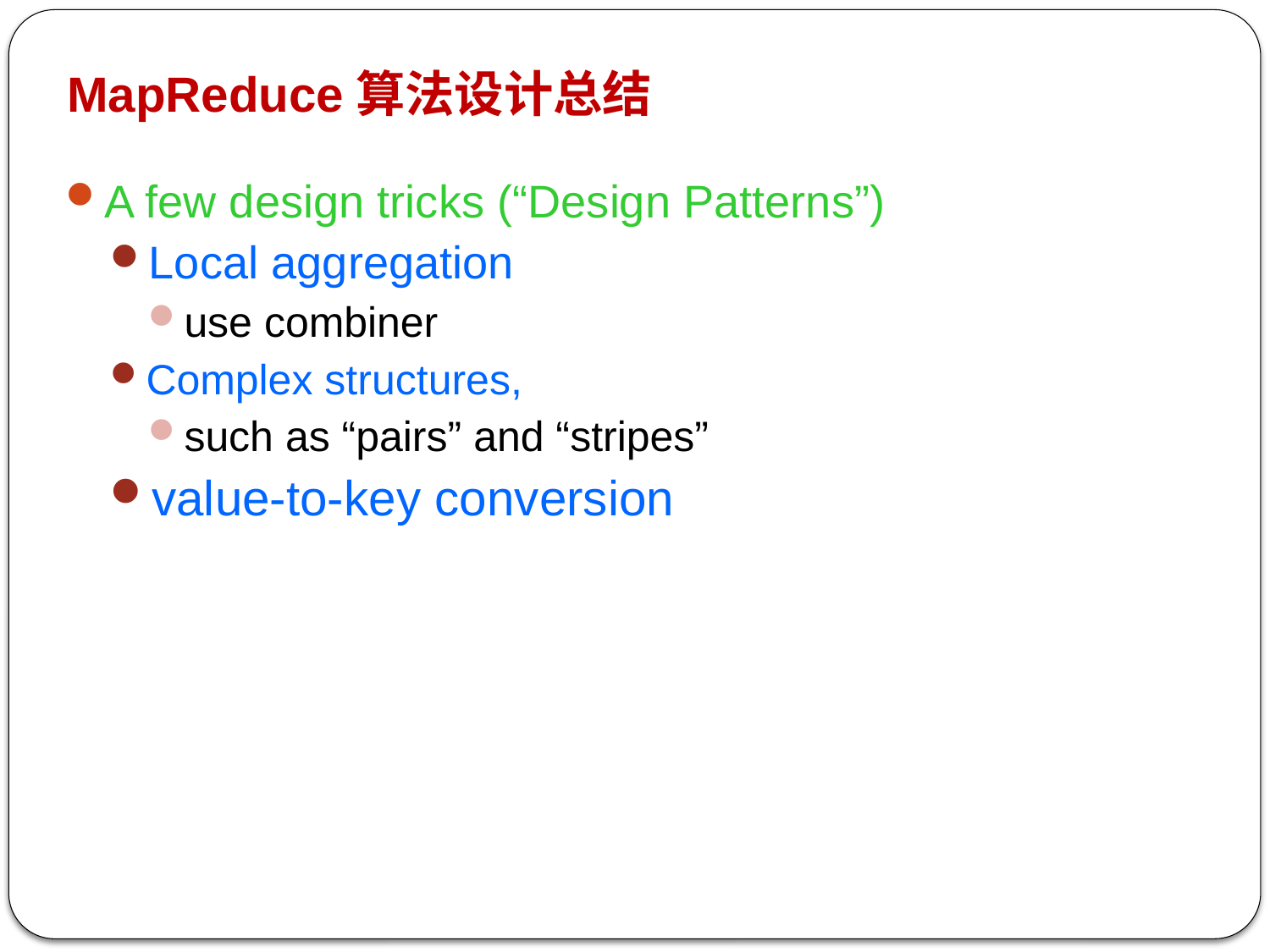

MapReduce算法设计总结
A few design tricks (“Design Patterns”)
Local aggregation
use combiner
Complex structures,
such as “pairs” and “stripes”
value-to-key conversion